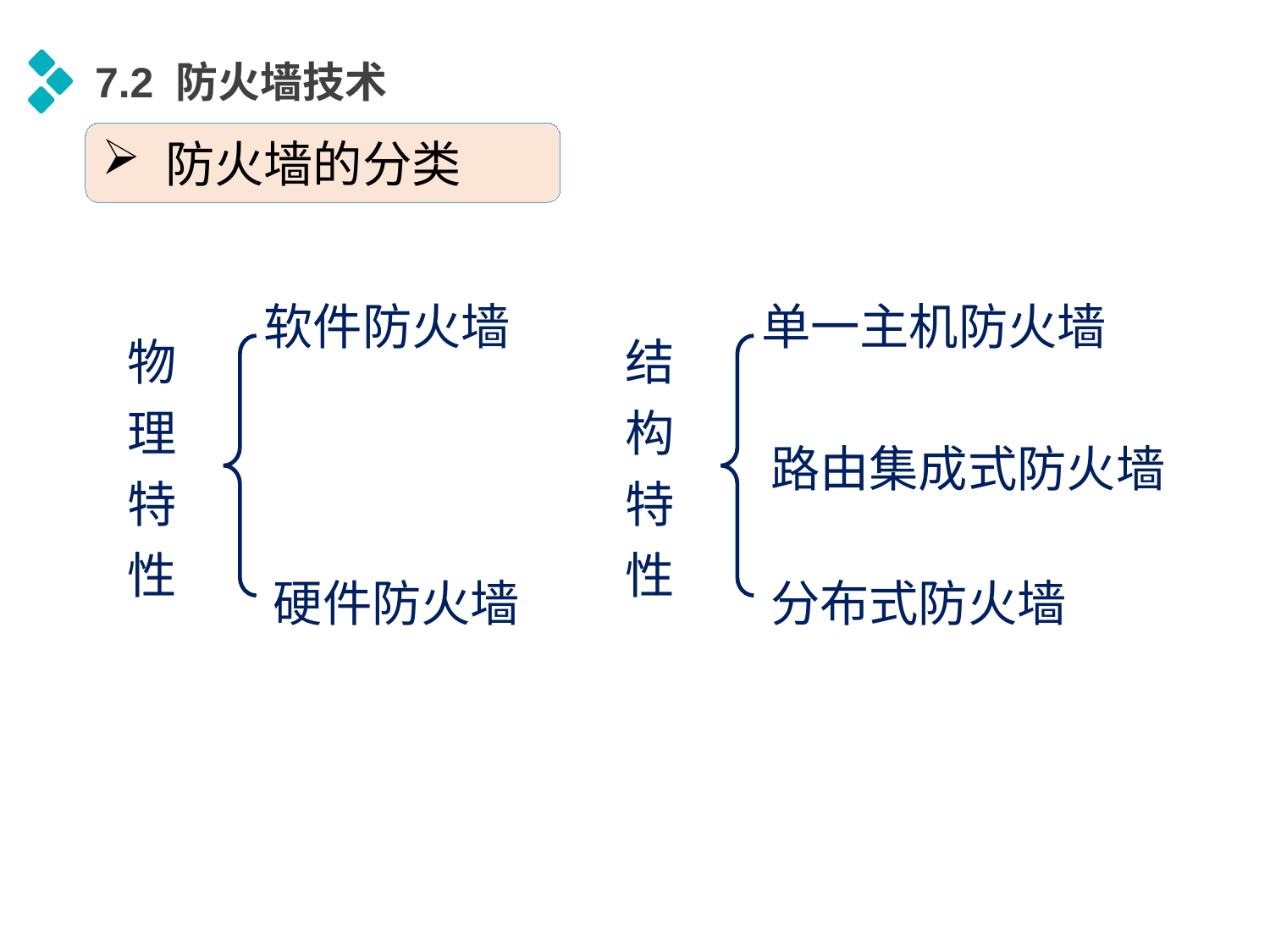

7.2 防火墙技术

防火墙的分类
软件防火墙
单一主机防火墙
物理特性
结构特性

路由集成式防火墙
硬件防火墙
分布式防火墙